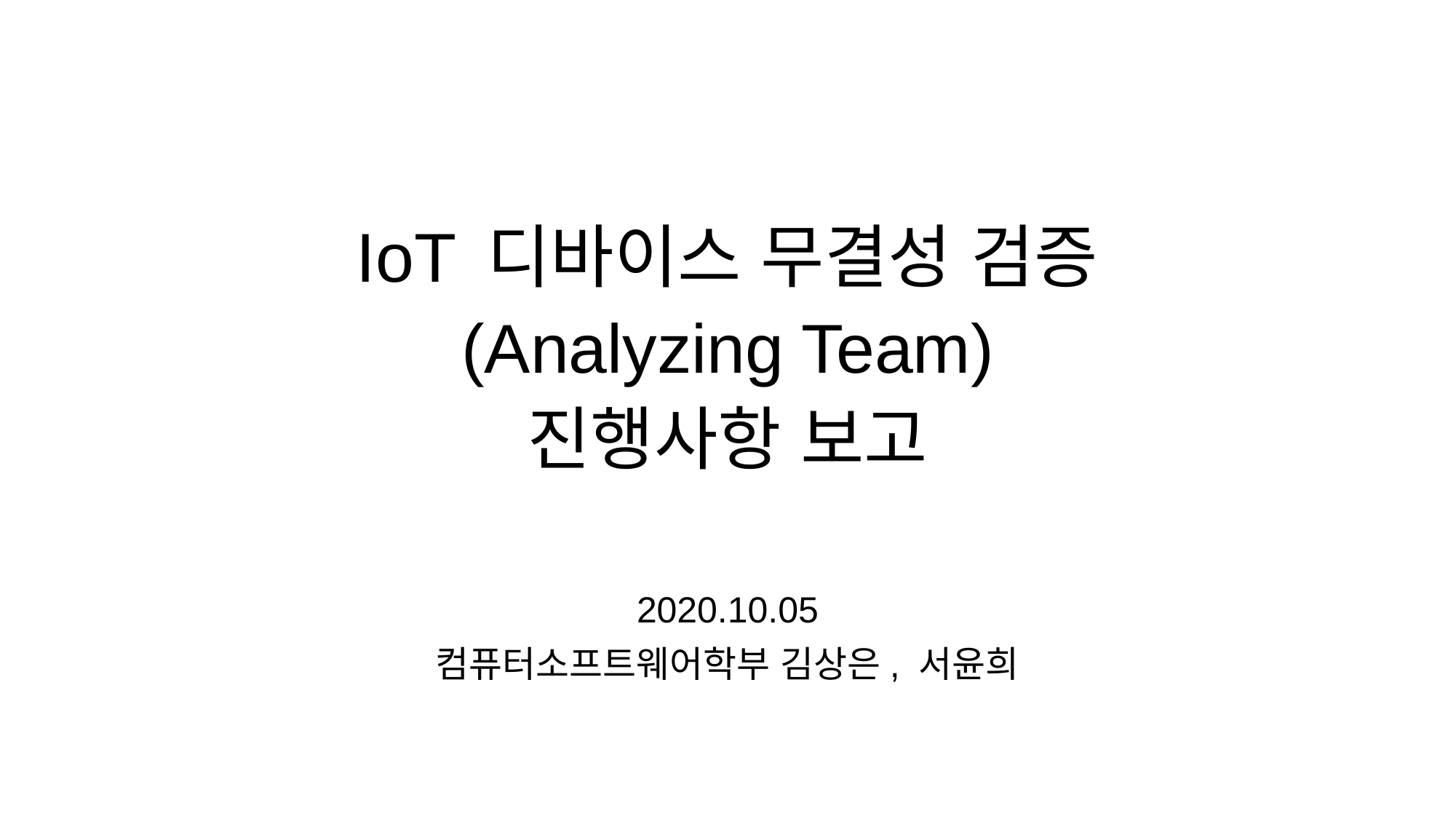

# IoT 디바이스 무결성 검증 (Analyzing Team) 진행사항 보고
2020.10.05
컴퓨터소프트웨어학부 김상은, 서윤희